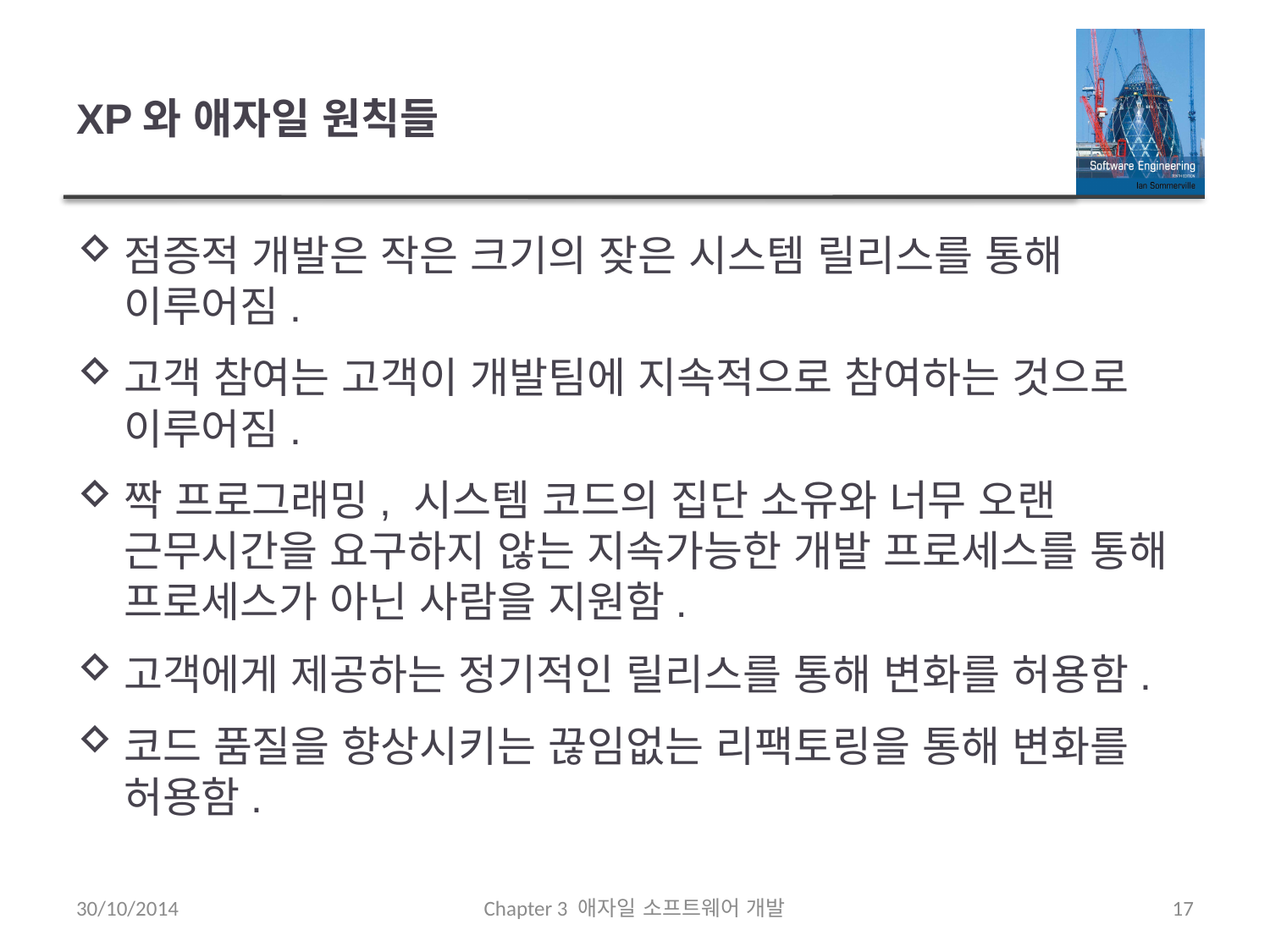

# XP와 애자일 원칙들
점증적 개발은 작은 크기의 잦은 시스템 릴리스를 통해 이루어짐.
고객 참여는 고객이 개발팀에 지속적으로 참여하는 것으로 이루어짐.
짝 프로그래밍, 시스템 코드의 집단 소유와 너무 오랜 근무시간을 요구하지 않는 지속가능한 개발 프로세스를 통해 프로세스가 아닌 사람을 지원함.
고객에게 제공하는 정기적인 릴리스를 통해 변화를 허용함.
코드 품질을 향상시키는 끊임없는 리팩토링을 통해 변화를 허용함.
30/10/2014
Chapter 3 애자일 소프트웨어 개발
17